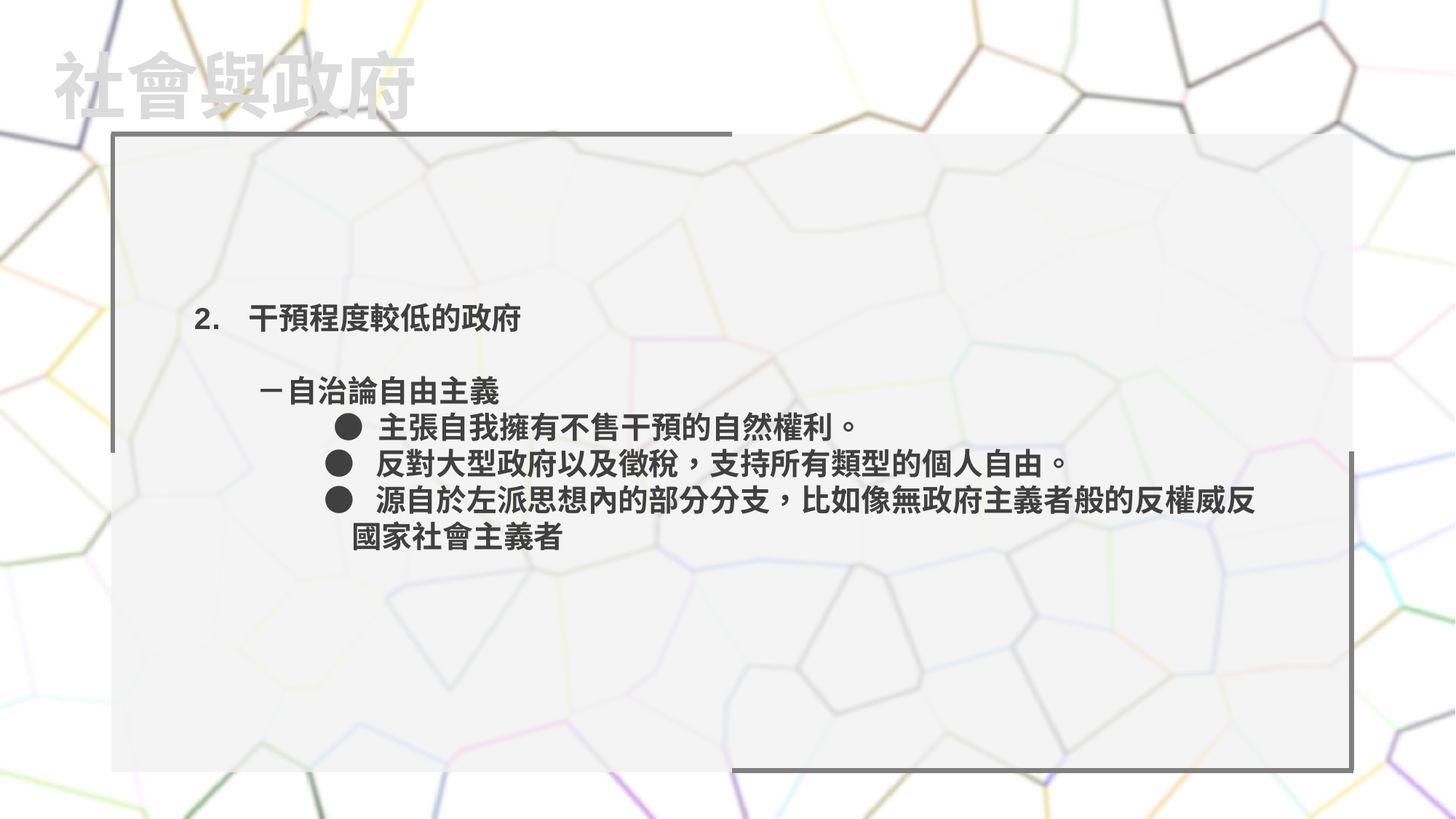

社會與政府

干預程度較低的政府

        －自治論自由主義
　●  主張自我擁有不售干預的自然權利。
	   ●  反對大型政府以及徵稅，支持所有類型的個人自由。
	   ●  源自於左派思想內的部分分支，比如像無政府主義者般的反權威反	       國家社會主義者